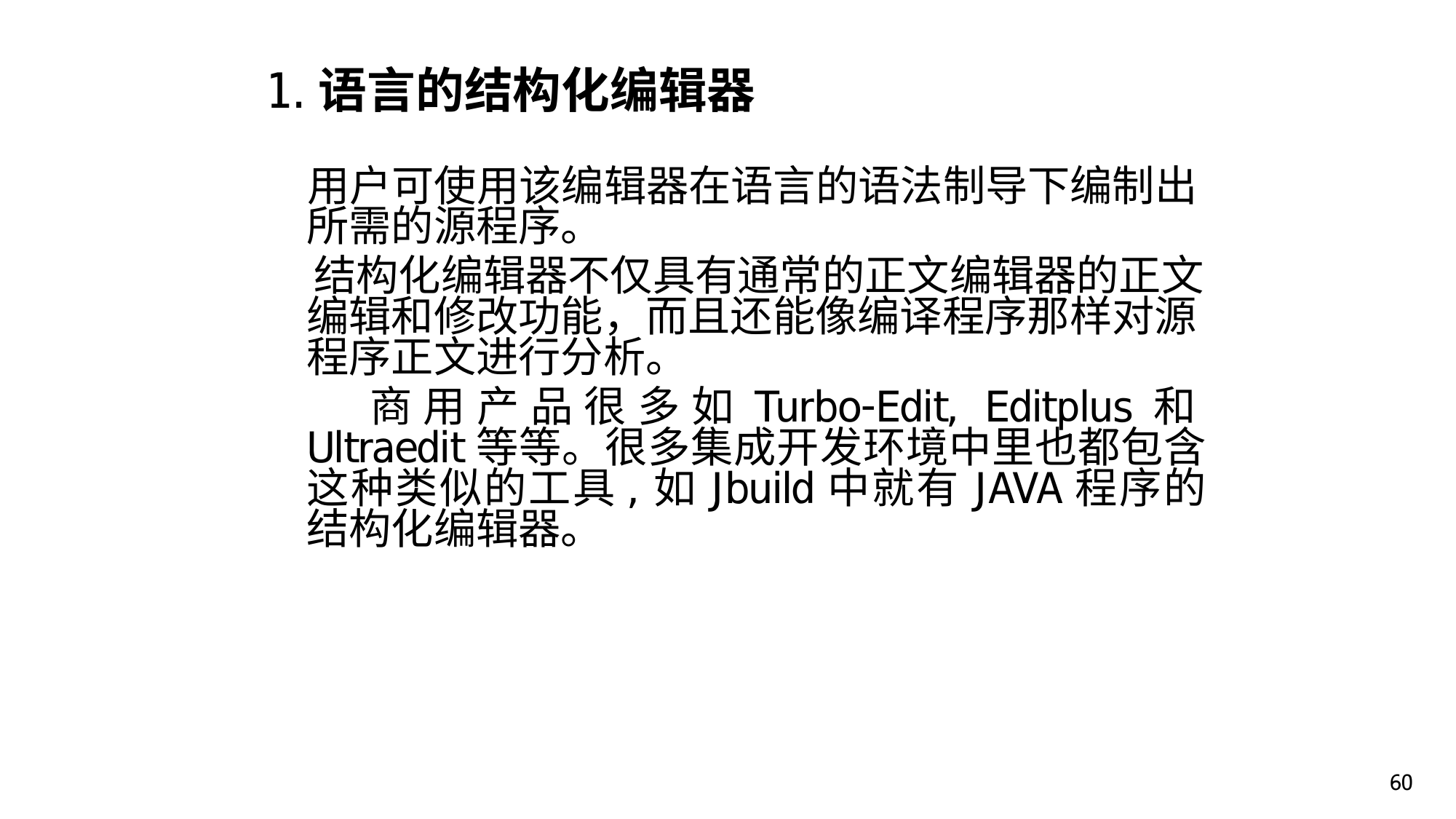

1.语言的结构化编辑器

    用户可使用该编辑器在语言的语法制导下编制出所需的源程序。
    结构化编辑器不仅具有通常的正文编辑器的正文编辑和修改功能，而且还能像编译程序那样对源程序正文进行分析。
    商用产品很多如Turbo-Edit, Editplus和Ultraedit等等。很多集成开发环境中里也都包含这种类似的工具,如Jbuild中就有JAVA程序的结构化编辑器。
60